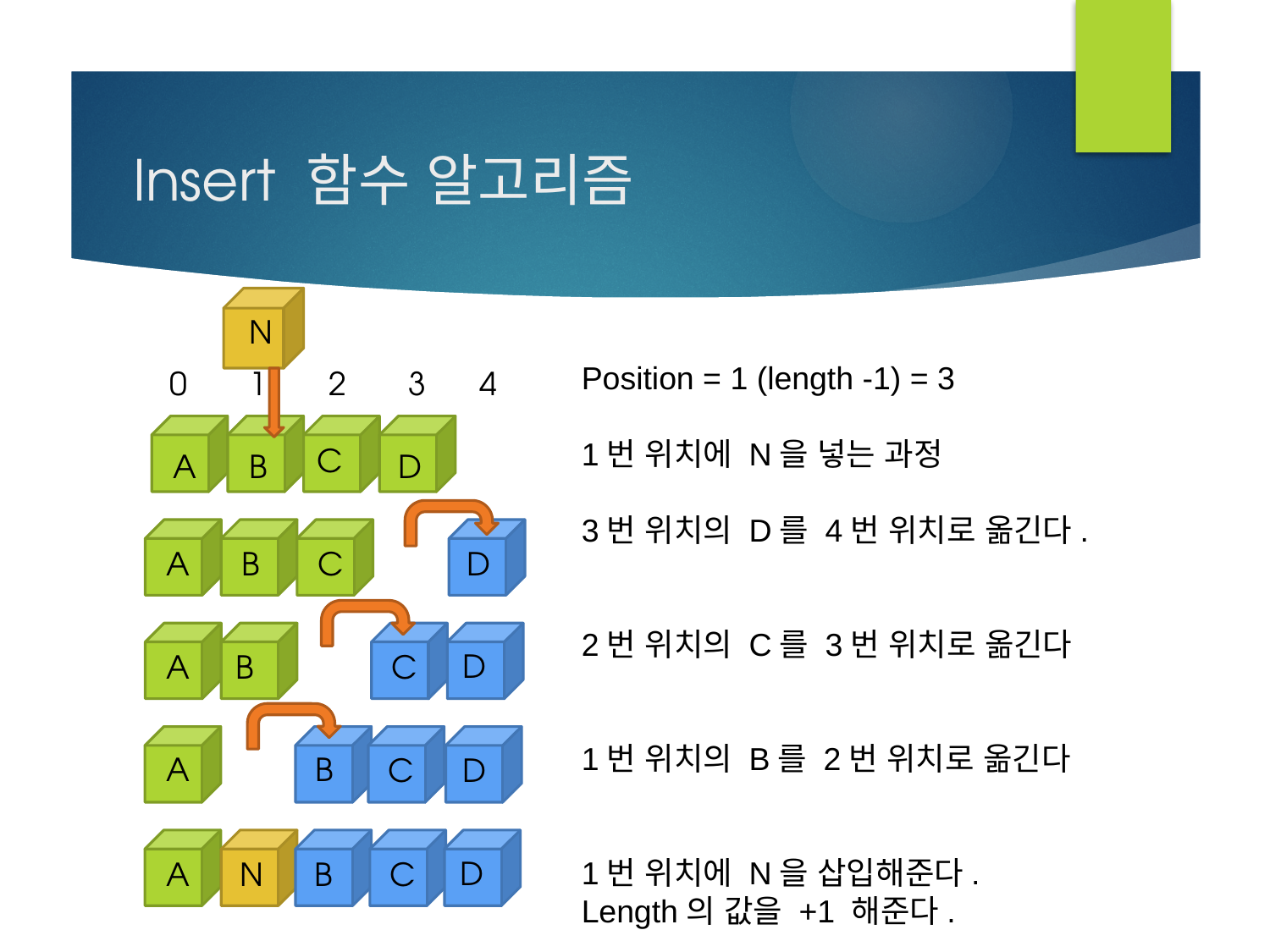

# Insert 함수 알고리즘

 N
Position = 1 (length -1) = 3

1번 위치에 N을 넣는 과정

3번 위치의 D를 4번 위치로 옮긴다.

2번 위치의 C를 3번 위치로 옮긴다

1번 위치의 B를 2번 위치로 옮긴다

1번 위치에 N을 삽입해준다.
Length의 값을 +1 해준다.
                 0       1       2       3      4

 C
 B
 D
 A
 A
 B
 C
 D
 D
 A
 B

 C
 A
 B
 D
 C
 D
 N
 B
 C
 A